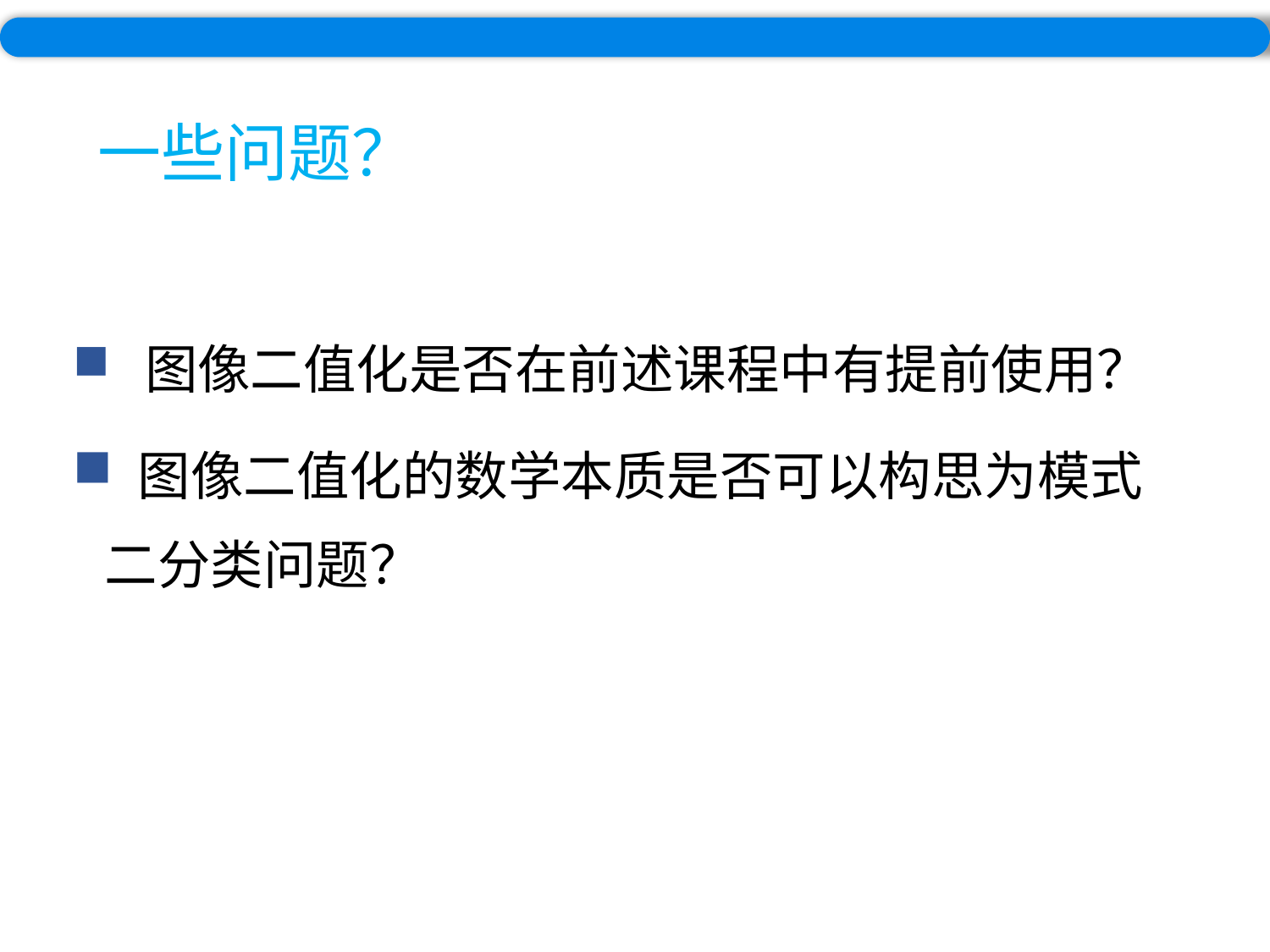

# 一些问题？
  图像二值化是否在前述课程中有提前使用？
 图像二值化的数学本质是否可以构思为模式二分类问题？